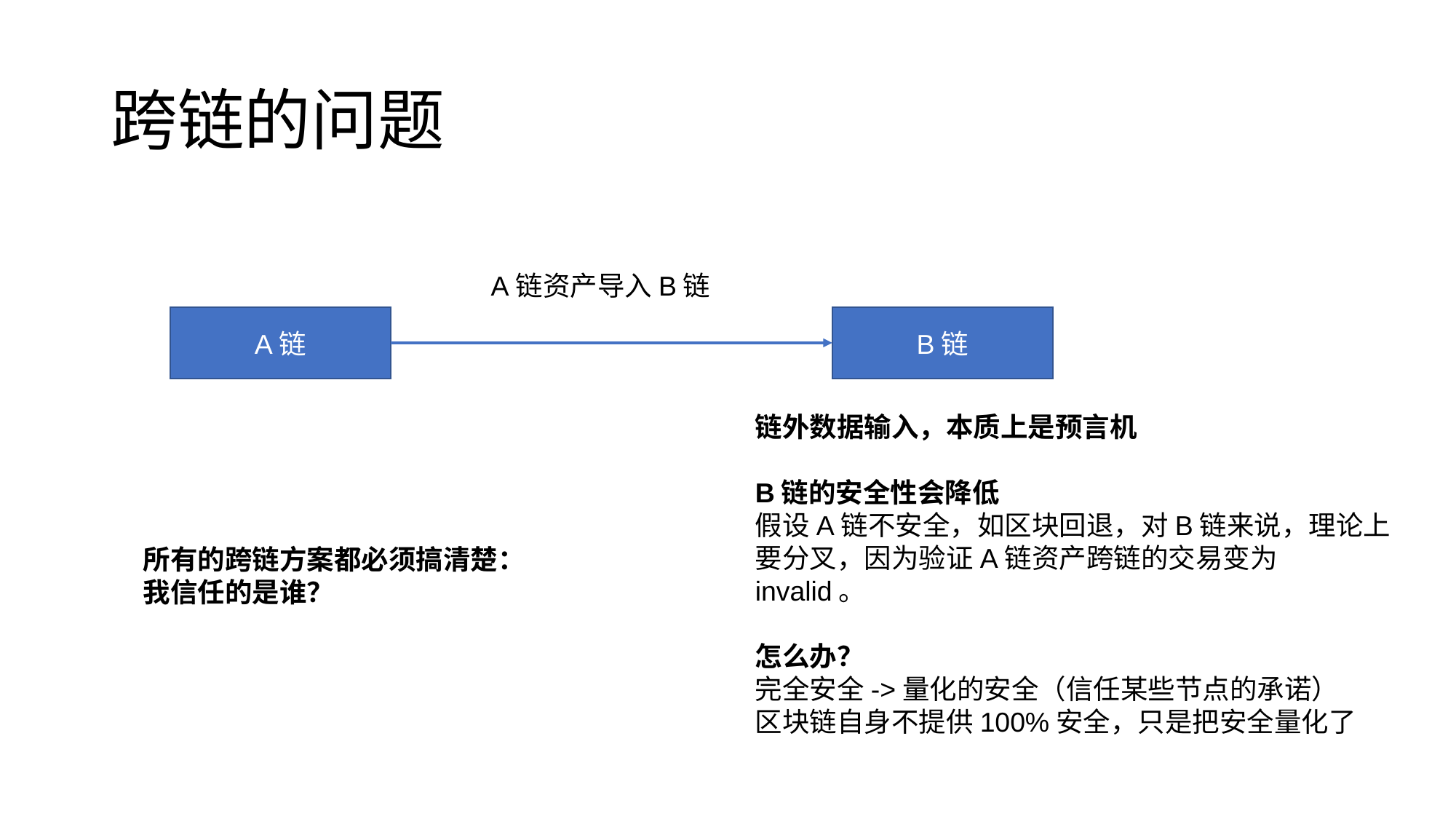

# 跨链的问题
A链资产导入B链
A链
B链
链外数据输入，本质上是预言机

B链的安全性会降低
假设A链不安全，如区块回退，对B链来说，理论上要分叉，因为验证A链资产跨链的交易变为invalid。

怎么办？
完全安全->量化的安全（信任某些节点的承诺）
区块链自身不提供100%安全，只是把安全量化了

所有的跨链方案都必须搞清楚：
我信任的是谁？